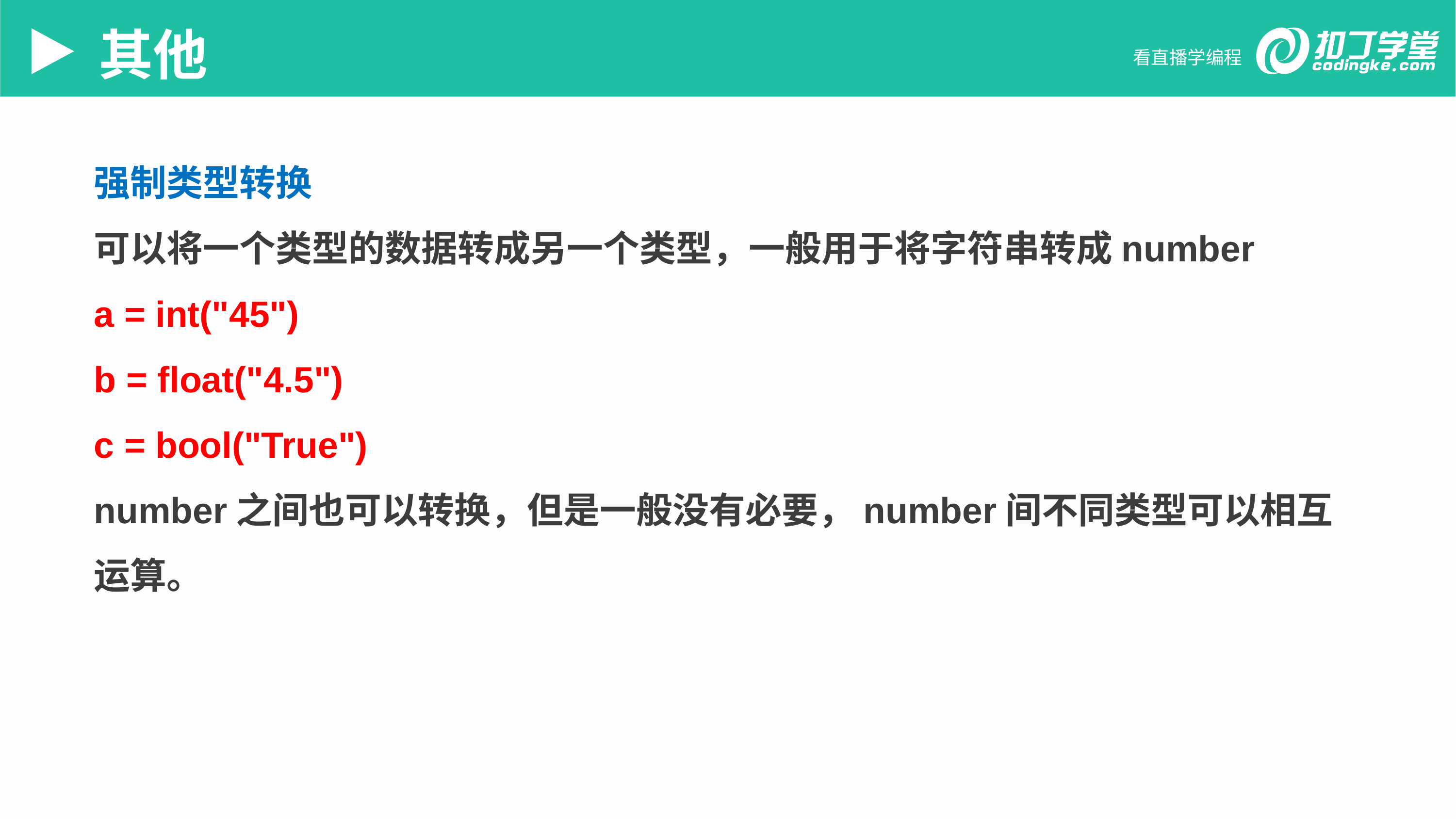

其他
强制类型转换
可以将一个类型的数据转成另一个类型，一般用于将字符串转成number
a = int("45")
b = float("4.5")
c = bool("True")
number之间也可以转换，但是一般没有必要，number间不同类型可以相互运算。